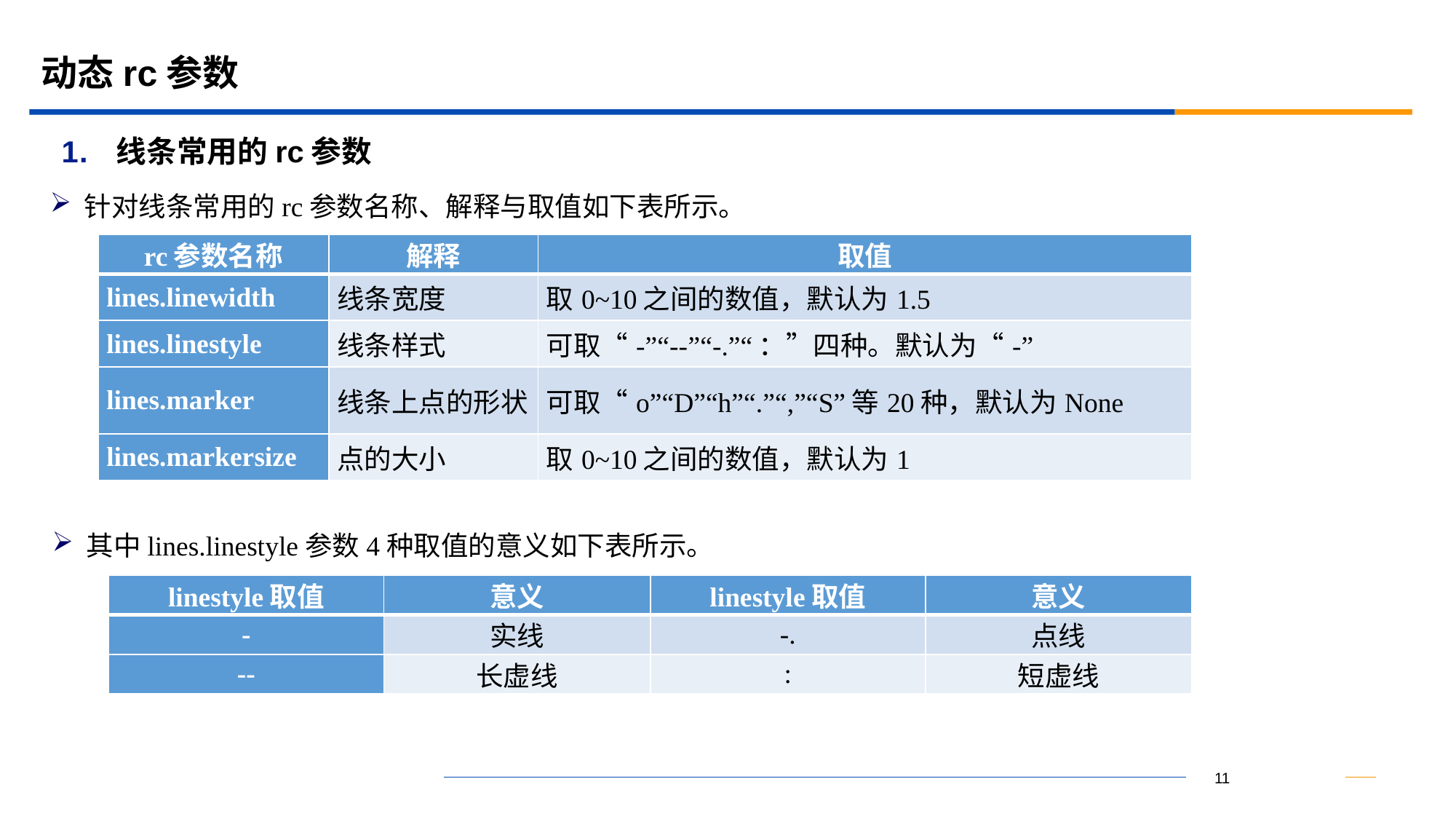

# 动态rc参数
线条常用的rc参数
针对线条常用的rc参数名称、解释与取值如下表所示。
| rc参数名称 | 解释 | 取值 |
| --- | --- | --- |
| lines.linewidth | 线条宽度 | 取0~10之间的数值，默认为1.5 |
| lines.linestyle | 线条样式 | 可取“-”“--”“-.”“：”四种。默认为“-” |
| lines.marker | 线条上点的形状 | 可取“o”“D”“h”“.”“,”“S”等20种，默认为None |
| lines.markersize | 点的大小 | 取0~10之间的数值，默认为1 |
其中lines.linestyle参数4种取值的意义如下表所示。
| linestyle取值 | 意义 | linestyle取值 | 意义 |
| --- | --- | --- | --- |
| - | 实线 | -. | 点线 |
| -- | 长虚线 | : | 短虚线 |